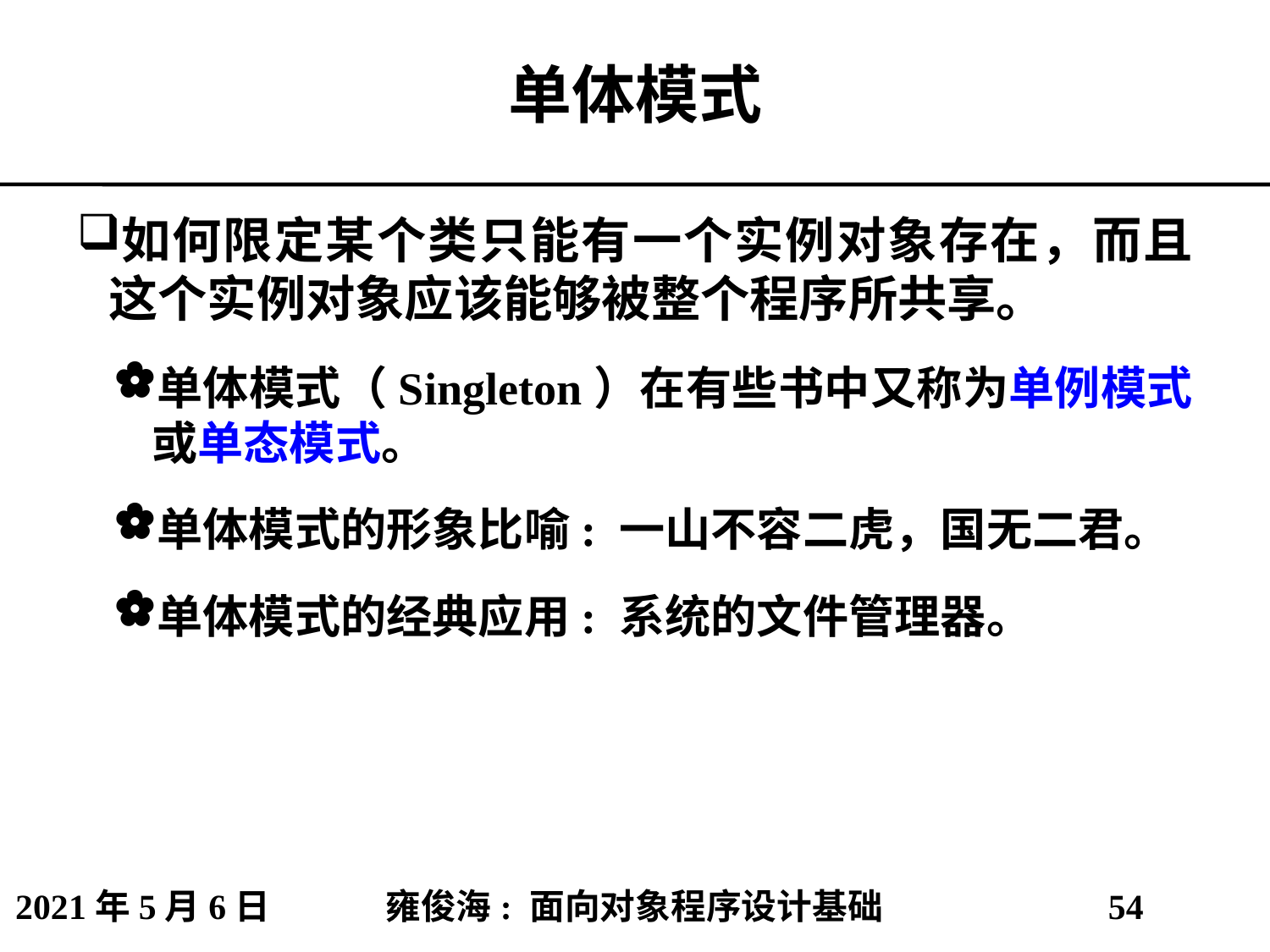

# 单体模式

如何限定某个类只能有一个实例对象存在，而且这个实例对象应该能够被整个程序所共享。
单体模式（Singleton）在有些书中又称为单例模式或单态模式。
单体模式的形象比喻: 一山不容二虎，国无二君。
单体模式的经典应用: 系统的文件管理器。
2021年5月6日
雍俊海: 面向对象程序设计基础
54